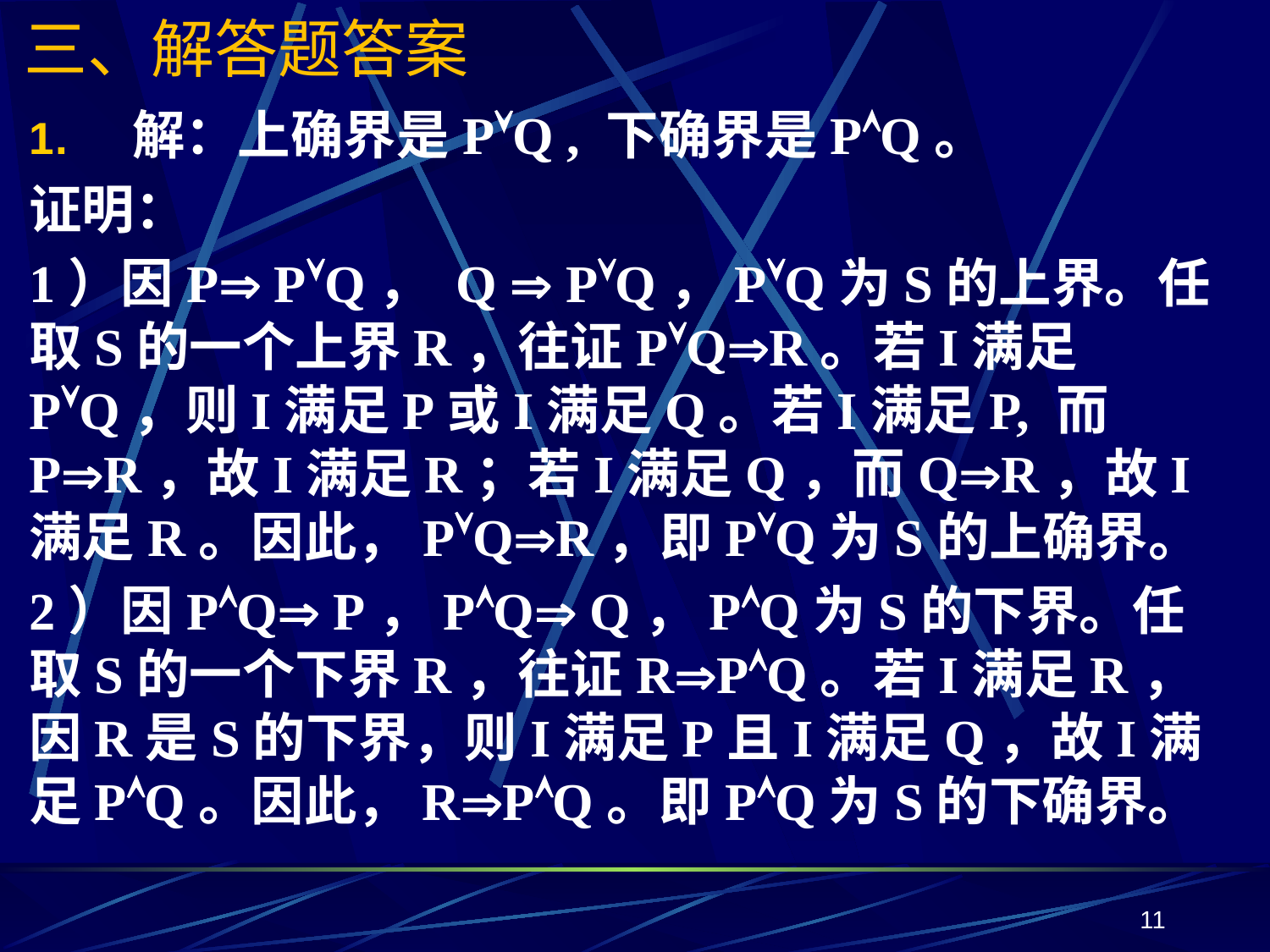

# 三、解答题答案
解：上确界是P∨Q , 下确界是P∧Q。
证明：
1）因P⇒ P∨Q， Q ⇒ P∨Q，P∨Q为S的上界。任取S的一个上界R，往证P∨Q⇒R。若I满足P∨Q，则I满足P或I满足Q。若I满足P, 而P⇒R，故I满足R；若I满足Q，而Q⇒R，故I满足R。因此，P∨Q⇒R，即P∨Q为S的上确界。
2）因P∧Q⇒ P，P∧Q⇒ Q，P∧Q为S的下界。任取S的一个下界R，往证R⇒P∧Q。若I满足R，因R是S的下界，则I满足P且I满足Q，故I满足P∧Q。因此，R⇒P∧Q。即P∧Q为S的下确界。

11